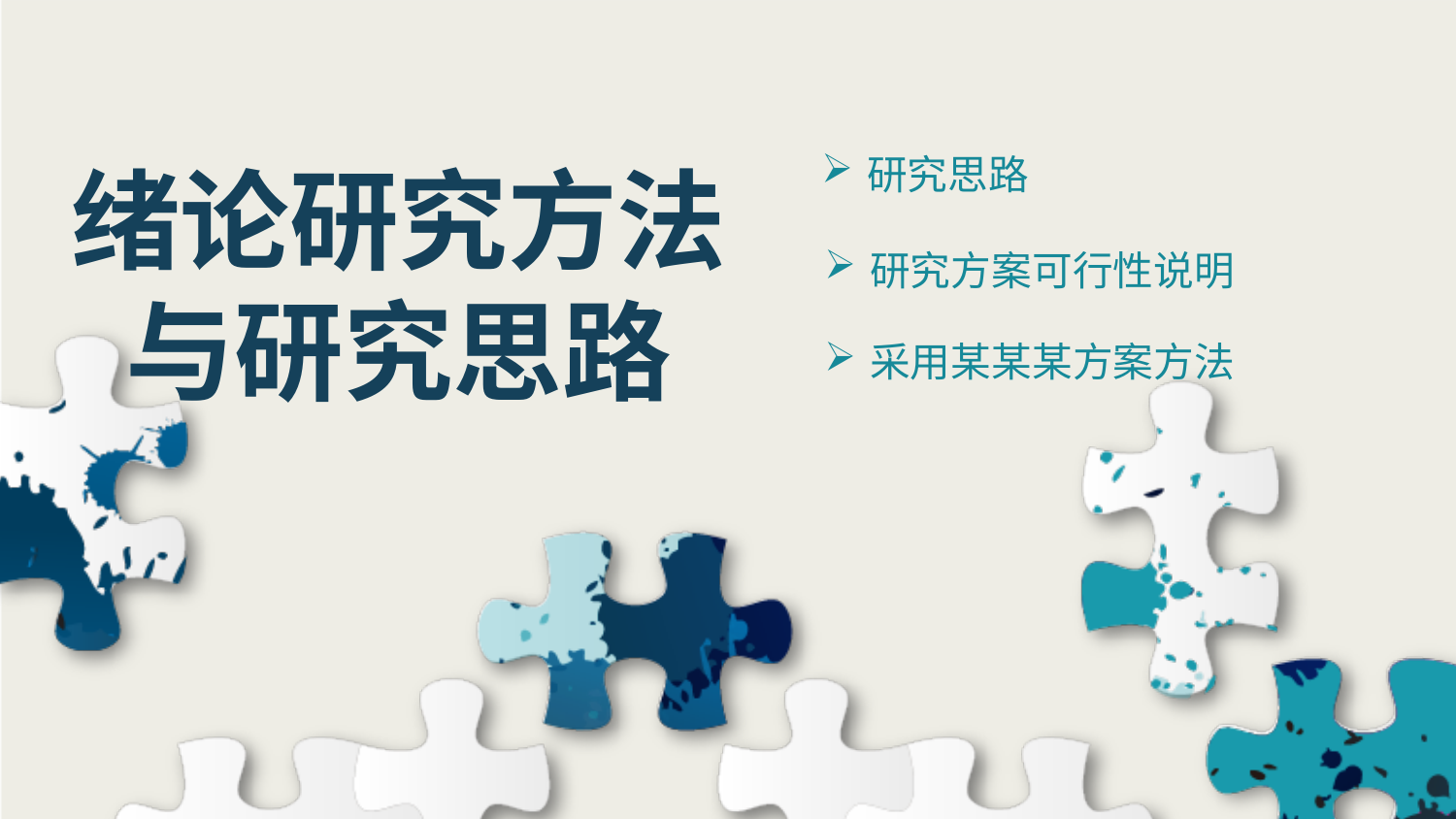

研究思路
绪论研究方法
与研究思路
研究方案可行性说明
采用某某某方案方法